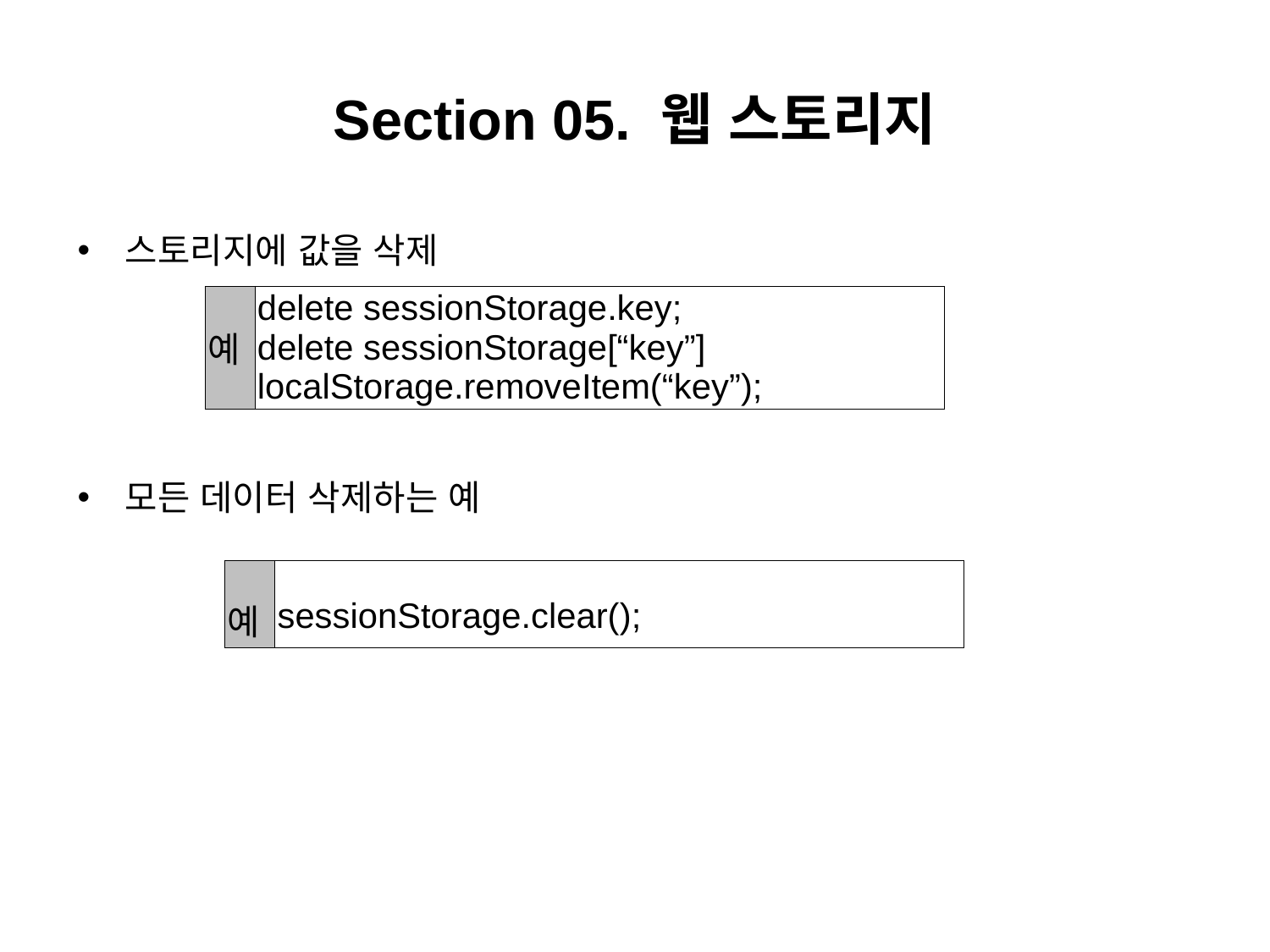

# Section 05. 웹 스토리지
스토리지에 값을 삭제

모든 데이터 삭제하는 예

| 예 | delete sessionStorage.key; delete sessionStorage[“key”] localStorage.removeItem(“key”); |
| --- | --- |

| 예 | sessionStorage.clear(); |
| --- | --- |